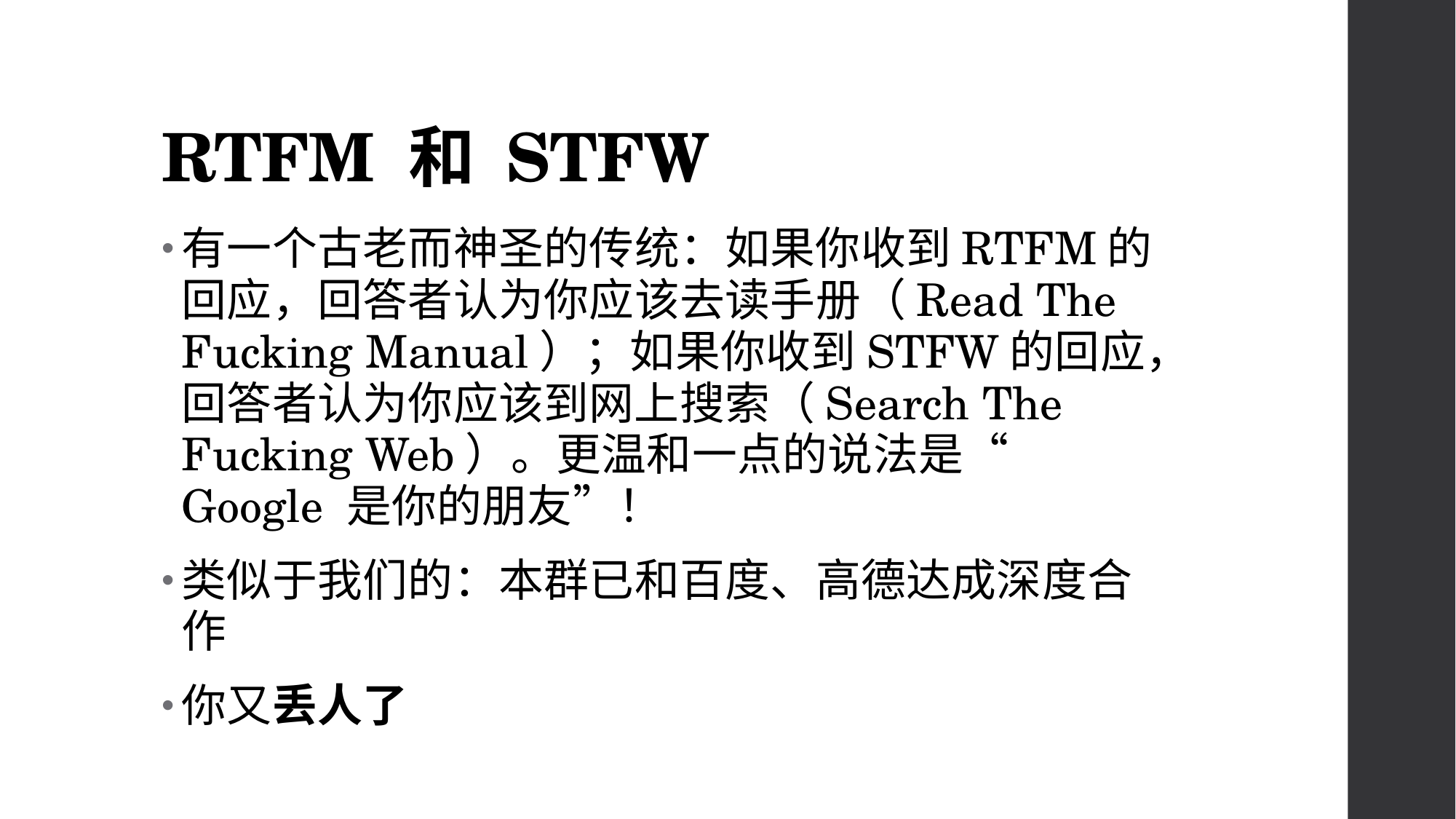

# RTFM 和 STFW
有一个古老而神圣的传统：如果你收到RTFM的回应，回答者认为你应该去读手册（Read The Fucking Manual）；如果你收到STFW的回应，回答者认为你应该到网上搜索（Search The Fucking Web）。更温和一点的说法是“ Google 是你的朋友”！
类似于我们的：本群已和百度、高德达成深度合作
你又丢人了